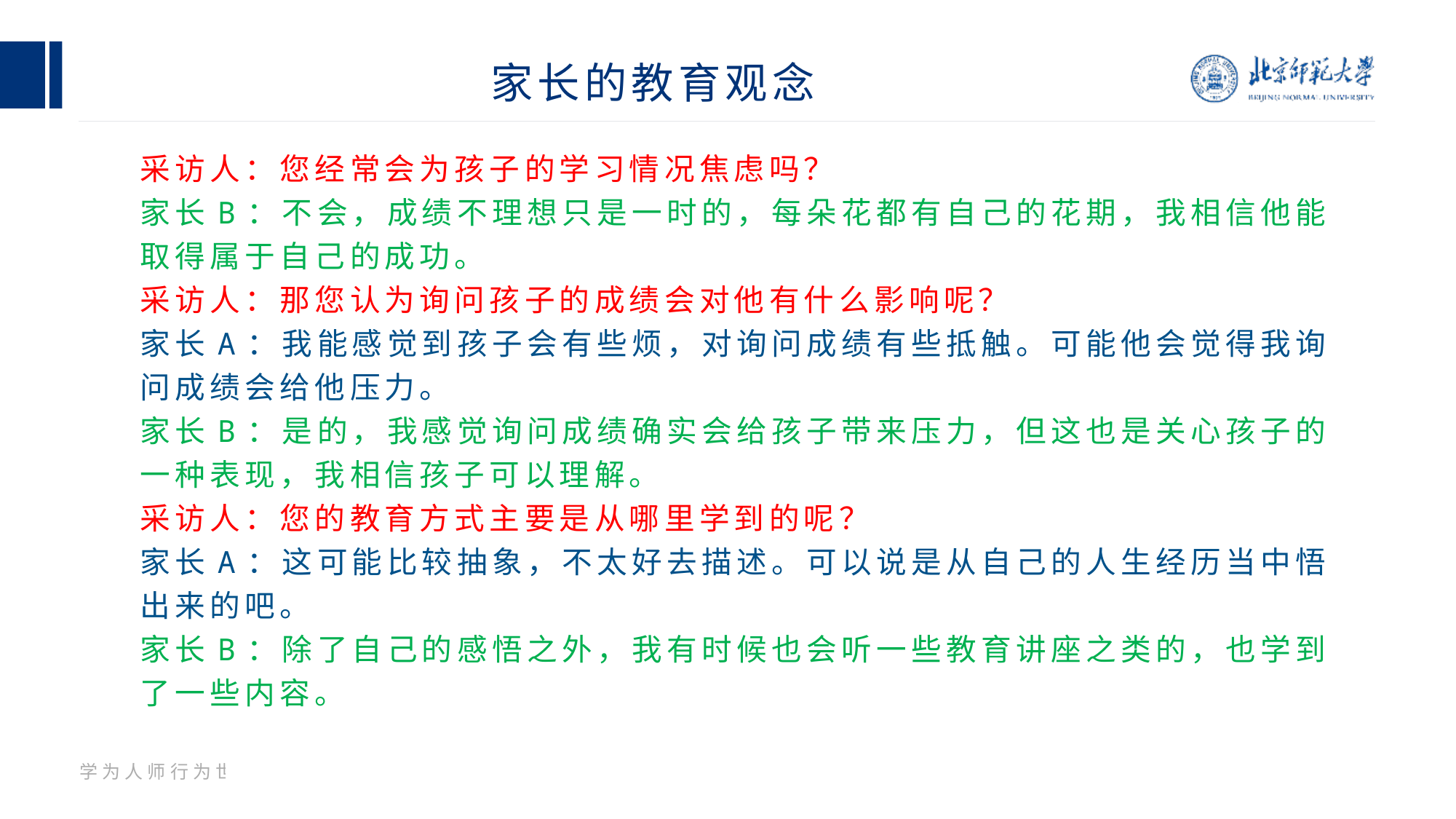

家长的教育观念
采访人：您经常会为孩子的学习情况焦虑吗？
家长B：不会，成绩不理想只是一时的，每朵花都有自己的花期，我相信他能取得属于自己的成功。
采访人：那您认为询问孩子的成绩会对他有什么影响呢？
家长A：我能感觉到孩子会有些烦，对询问成绩有些抵触。可能他会觉得我询问成绩会给他压力。
家长B：是的，我感觉询问成绩确实会给孩子带来压力，但这也是关心孩子的一种表现，我相信孩子可以理解。
采访人：您的教育方式主要是从哪里学到的呢？
家长A：这可能比较抽象，不太好去描述。可以说是从自己的人生经历当中悟出来的吧。
家长B：除了自己的感悟之外，我有时候也会听一些教育讲座之类的，也学到了一些内容。